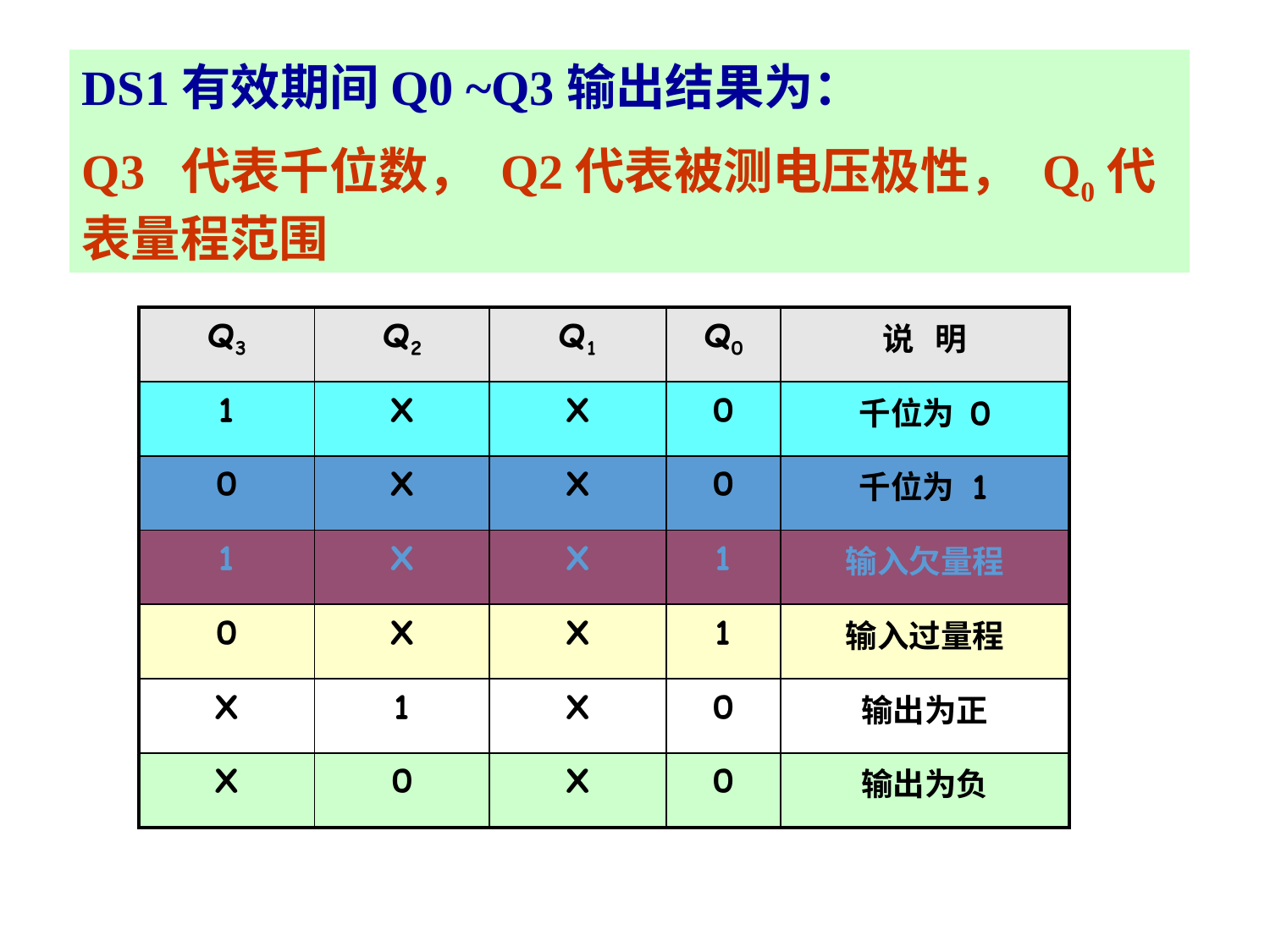

DS1有效期间Q0 ~Q3输出结果为：
Q3  代表千位数， Q2代表被测电压极性， Q0代表量程范围
| Q3 | Q2 | Q1 | Q0 | 说 明 |
| --- | --- | --- | --- | --- |
| 1 | X | X | 0 | 千位为 0 |
| 0 | X | X | 0 | 千位为 1 |
| 1 | X | X | 1 | 输入欠量程 |
| 0 | X | X | 1 | 输入过量程 |
| X | 1 | X | 0 | 输出为正 |
| X | 0 | X | 0 | 输出为负 |